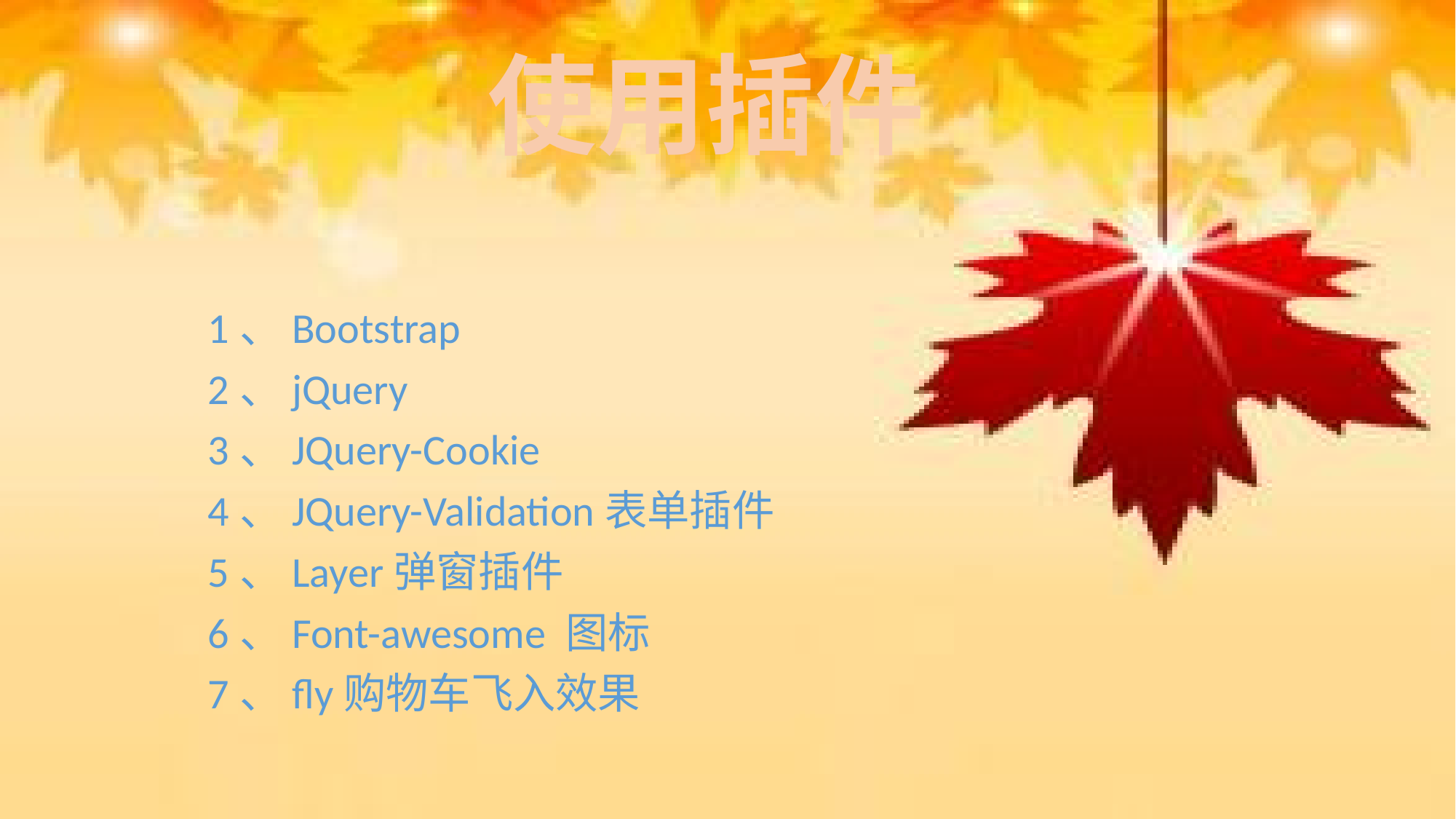

使用插件
1、Bootstrap
2、jQuery
3、JQuery-Cookie
4、JQuery-Validation表单插件
5、Layer弹窗插件
6、Font-awesome 图标
7、fly购物车飞入效果